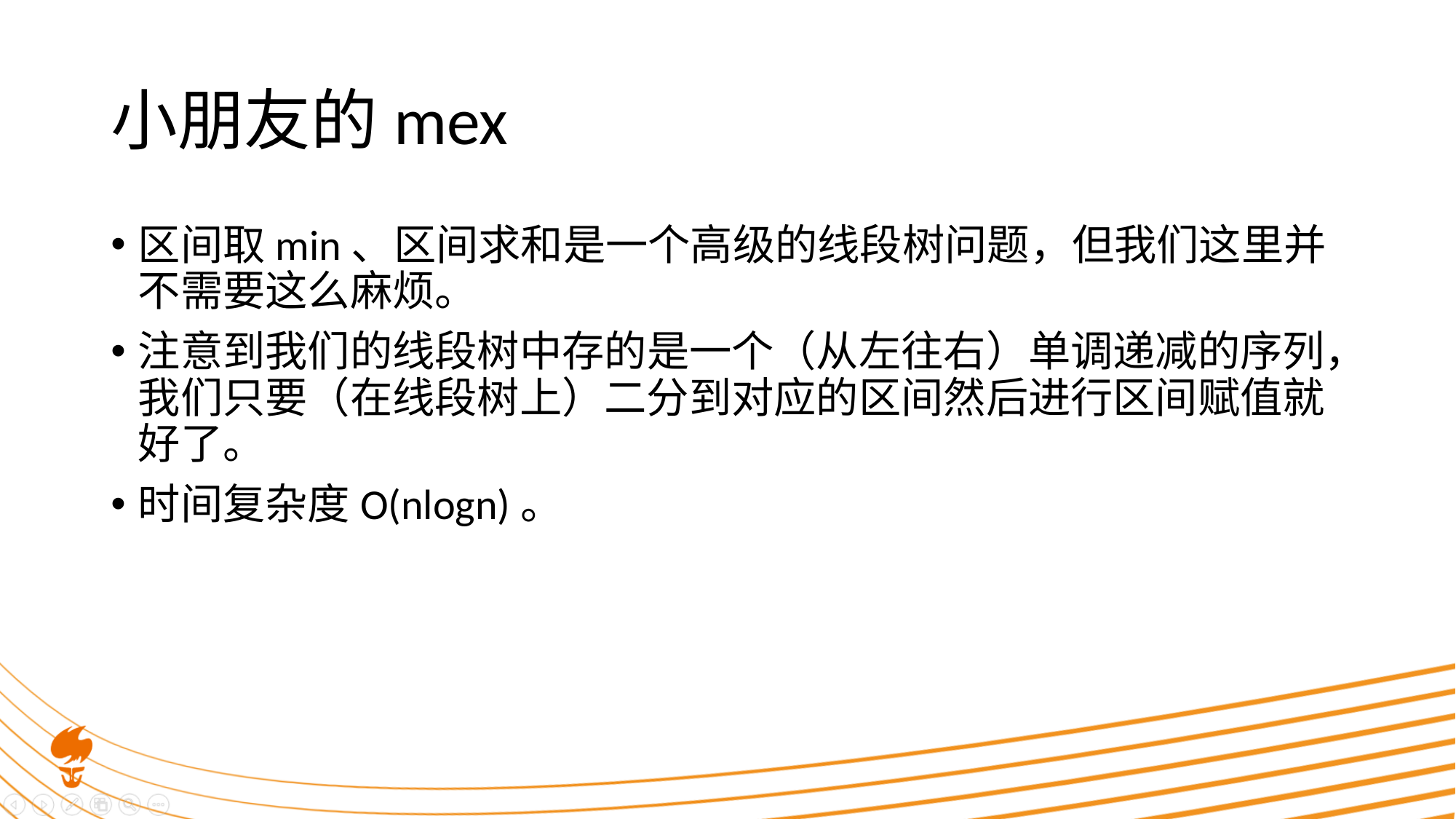

# 小朋友的mex
区间取min、区间求和是一个高级的线段树问题，但我们这里并不需要这么麻烦。
注意到我们的线段树中存的是一个（从左往右）单调递减的序列，我们只要（在线段树上）二分到对应的区间然后进行区间赋值就好了。
时间复杂度O(nlogn)。